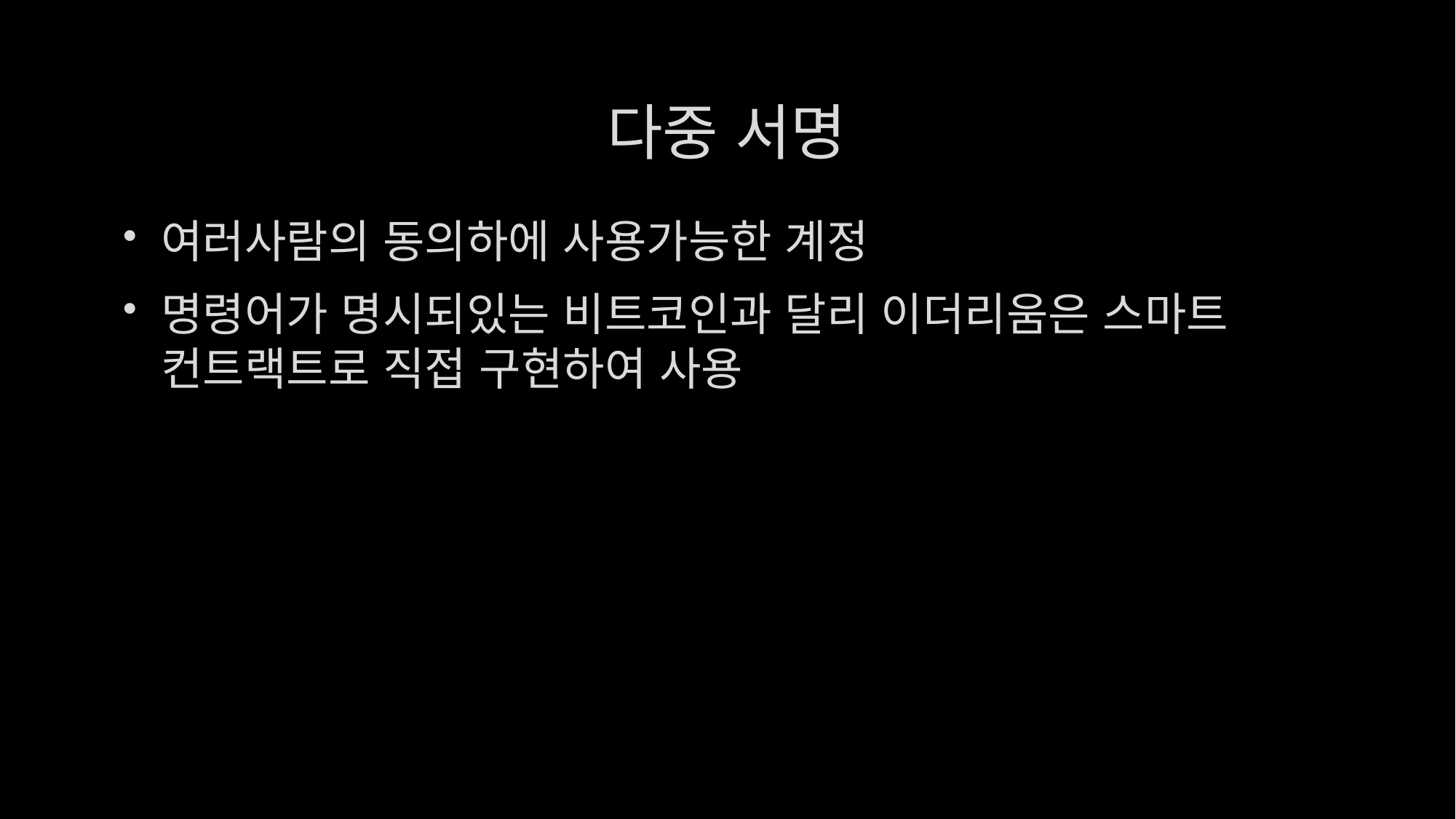

# 다중 서명
여러사람의 동의하에 사용가능한 계정
명령어가 명시되있는 비트코인과 달리 이더리움은 스마트 컨트랙트로 직접 구현하여 사용